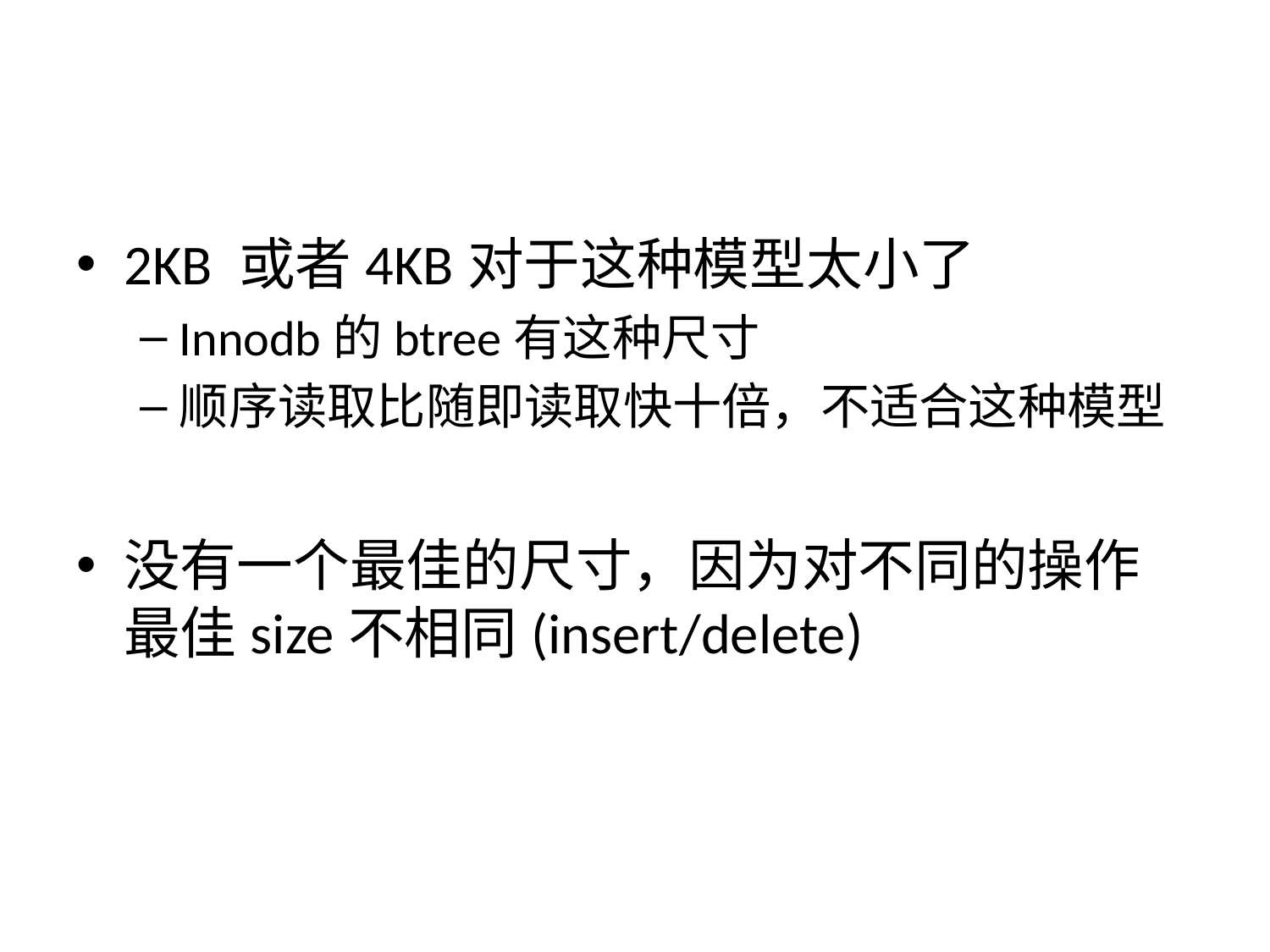

#
2KB 或者4KB对于这种模型太小了
Innodb的btree有这种尺寸
顺序读取比随即读取快十倍，不适合这种模型

没有一个最佳的尺寸，因为对不同的操作最佳size不相同(insert/delete)